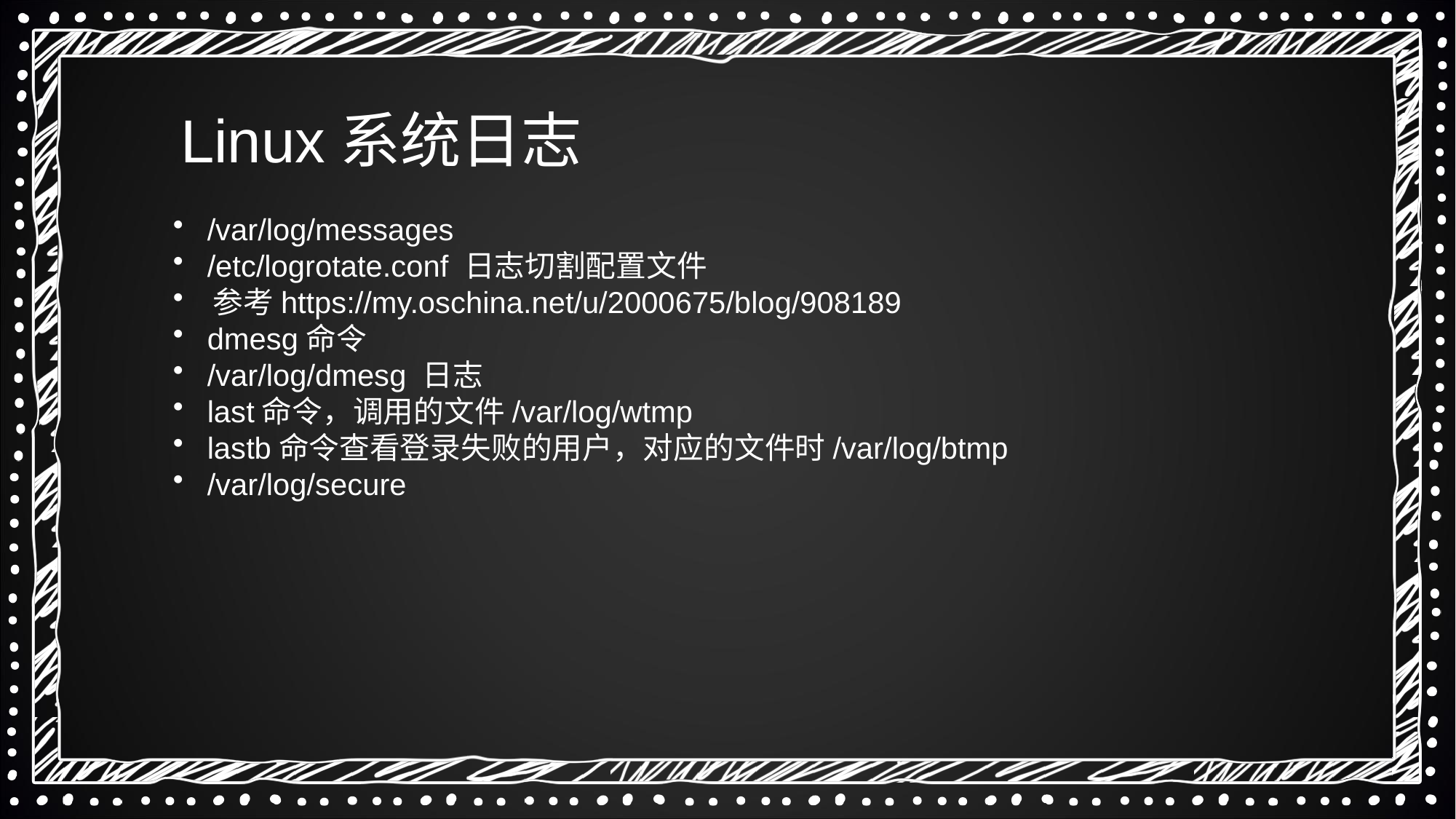

Linux系统日志
 /var/log/messages
 /etc/logrotate.conf 日志切割配置文件
 参考https://my.oschina.net/u/2000675/blog/908189
 dmesg命令
 /var/log/dmesg 日志
 last命令，调用的文件/var/log/wtmp
 lastb命令查看登录失败的用户，对应的文件时/var/log/btmp
 /var/log/secure